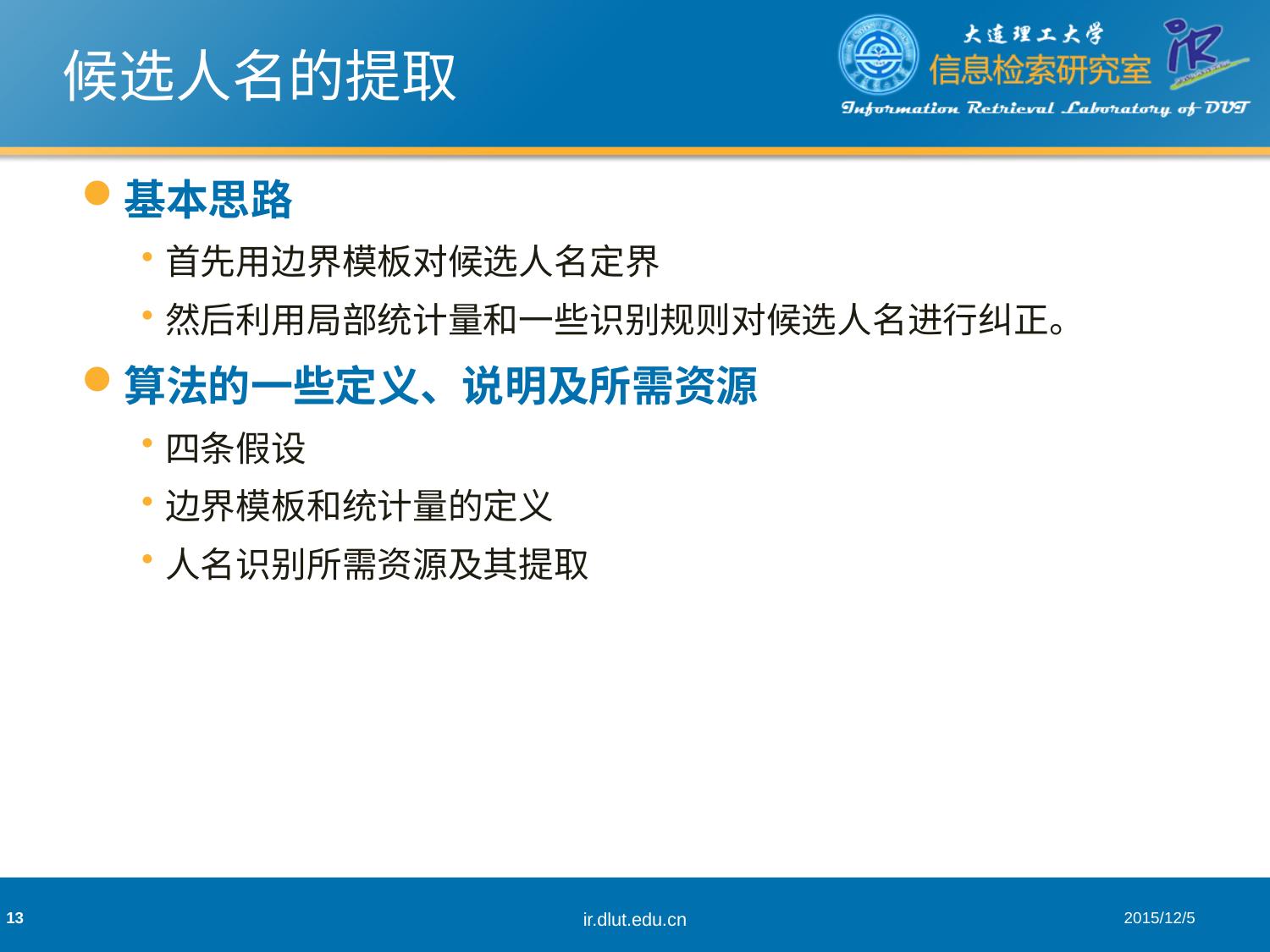

# 候选人名的提取
基本思路
首先用边界模板对候选人名定界
然后利用局部统计量和一些识别规则对候选人名进行纠正。
算法的一些定义、说明及所需资源
四条假设
边界模板和统计量的定义
人名识别所需资源及其提取